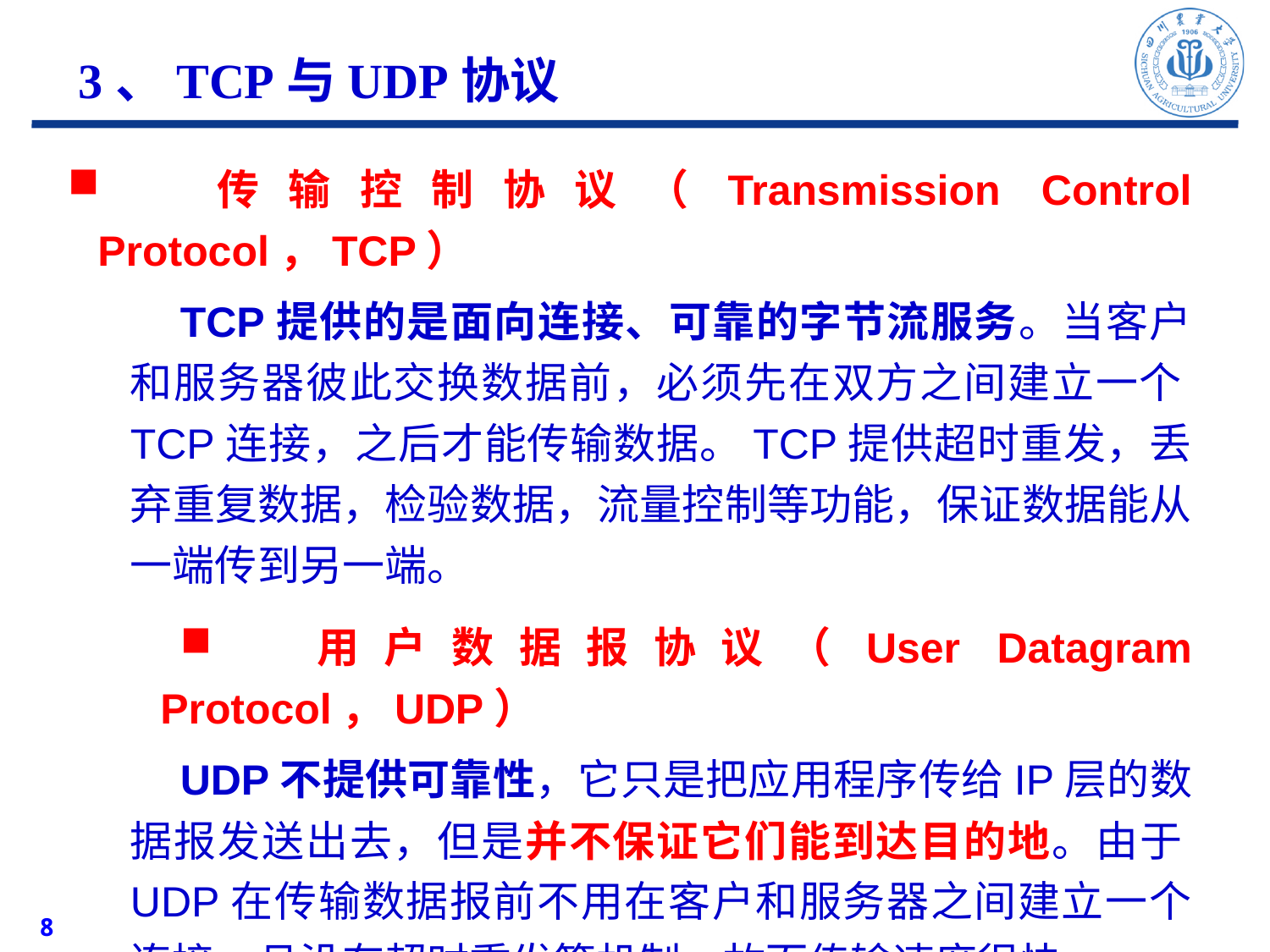

3、TCP与UDP协议
  传输控制协议（Transmission Control Protocol，TCP）
TCP提供的是面向连接、可靠的字节流服务。当客户和服务器彼此交换数据前，必须先在双方之间建立一个TCP连接，之后才能传输数据。TCP提供超时重发，丢弃重复数据，检验数据，流量控制等功能，保证数据能从一端传到另一端。
  用户数据报协议（User Datagram Protocol，UDP）
UDP不提供可靠性，它只是把应用程序传给IP层的数据报发送出去，但是并不保证它们能到达目的地。由于UDP在传输数据报前不用在客户和服务器之间建立一个连接，且没有超时重发等机制，故而传输速度很快。